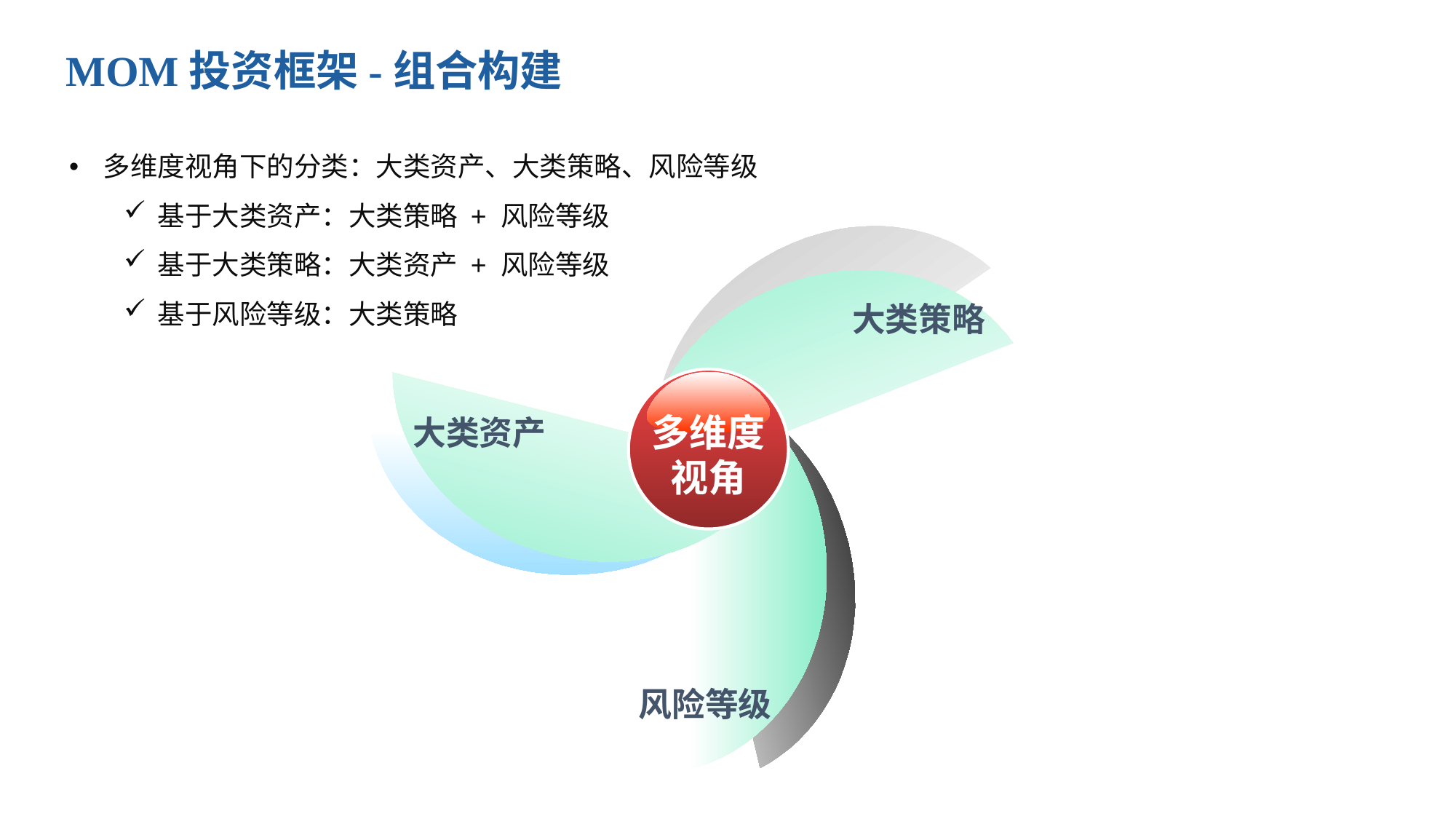

MOM投资框架-组合构建
多维度视角下的分类：大类资产、大类策略、风险等级
基于大类资产：大类策略 + 风险等级
基于大类策略：大类资产 + 风险等级
基于风险等级：大类策略

多维度
视角
大类资产
风险等级
大类策略